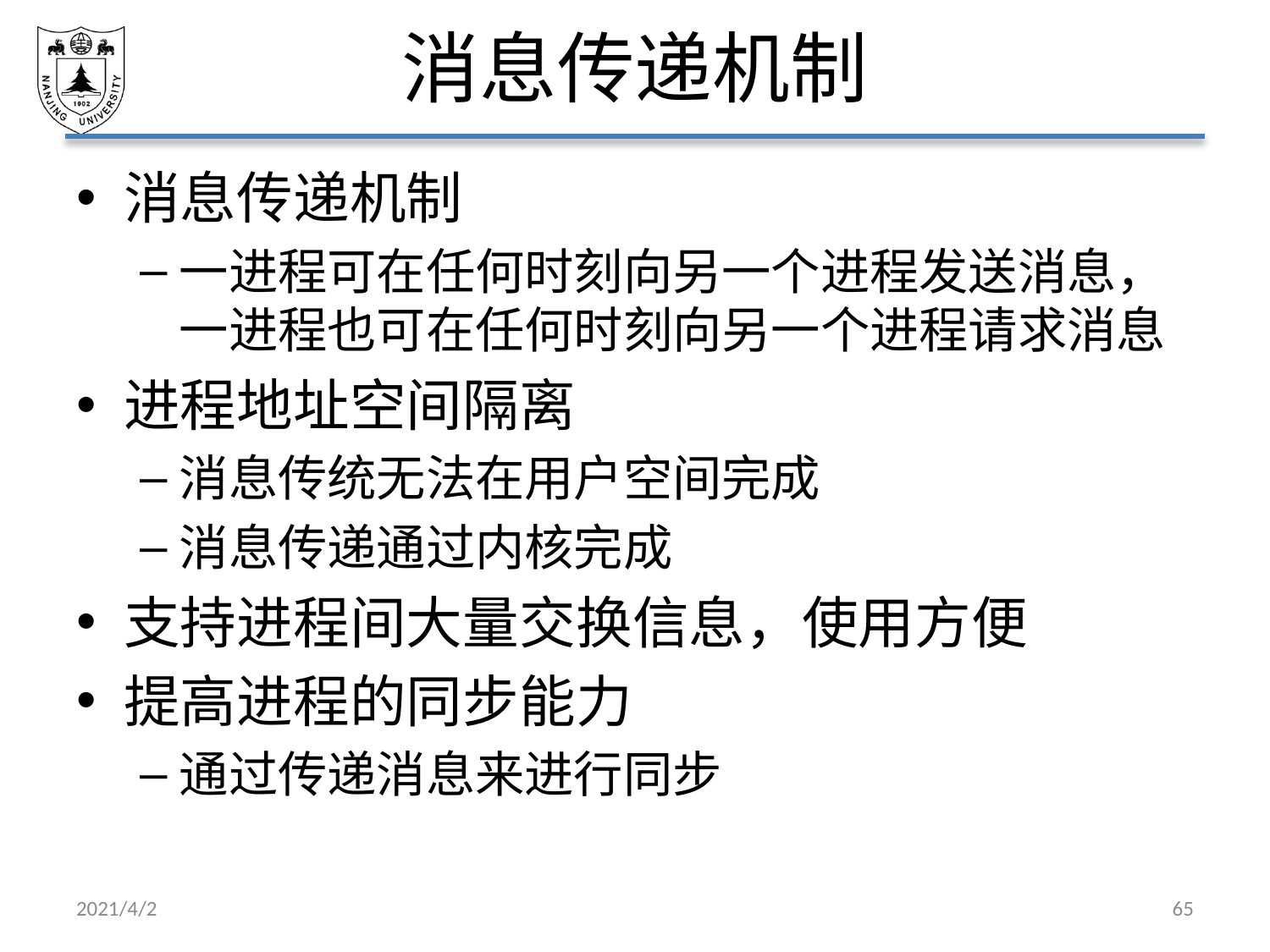

# 消息传递机制
消息传递机制
一进程可在任何时刻向另一个进程发送消息，一进程也可在任何时刻向另一个进程请求消息
进程地址空间隔离
消息传统无法在用户空间完成
消息传递通过内核完成
支持进程间大量交换信息，使用方便
提高进程的同步能力
通过传递消息来进行同步

2021/4/2
65